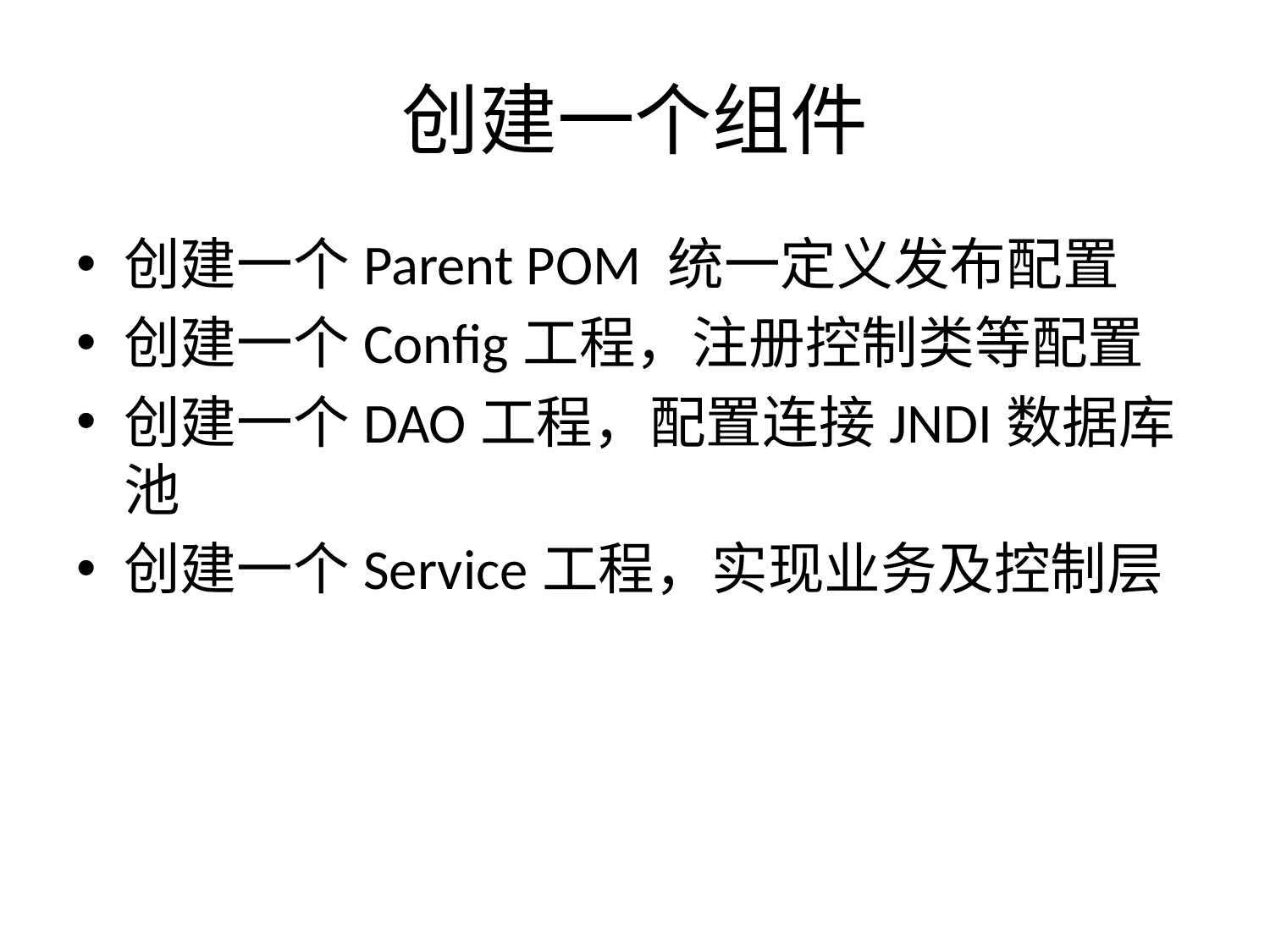

# 创建一个组件
创建一个Parent POM 统一定义发布配置
创建一个Config工程，注册控制类等配置
创建一个DAO工程，配置连接JNDI数据库池
创建一个Service工程，实现业务及控制层